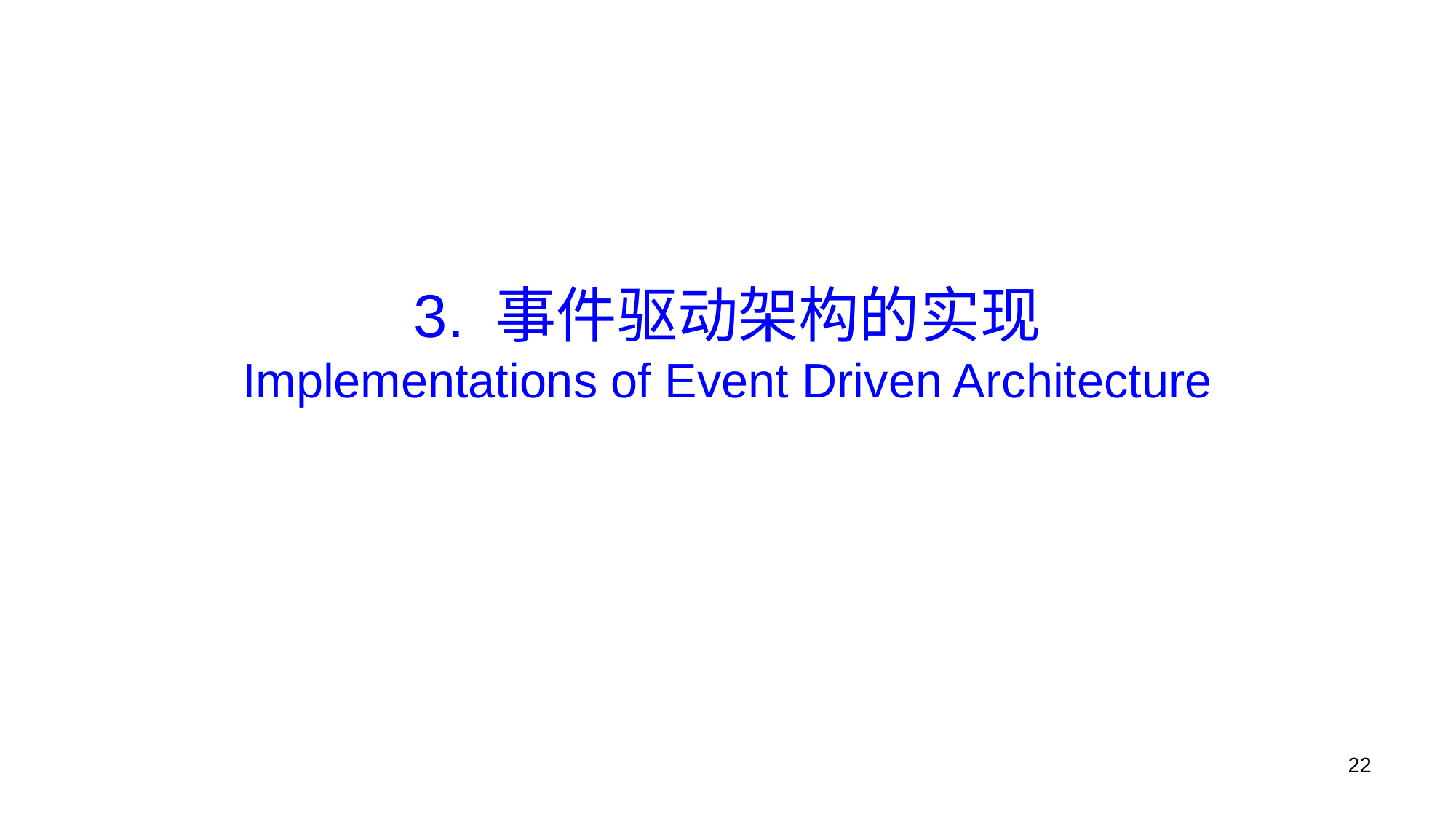

# 3. 事件驱动架构的实现 Implementations of Event Driven Architecture

22